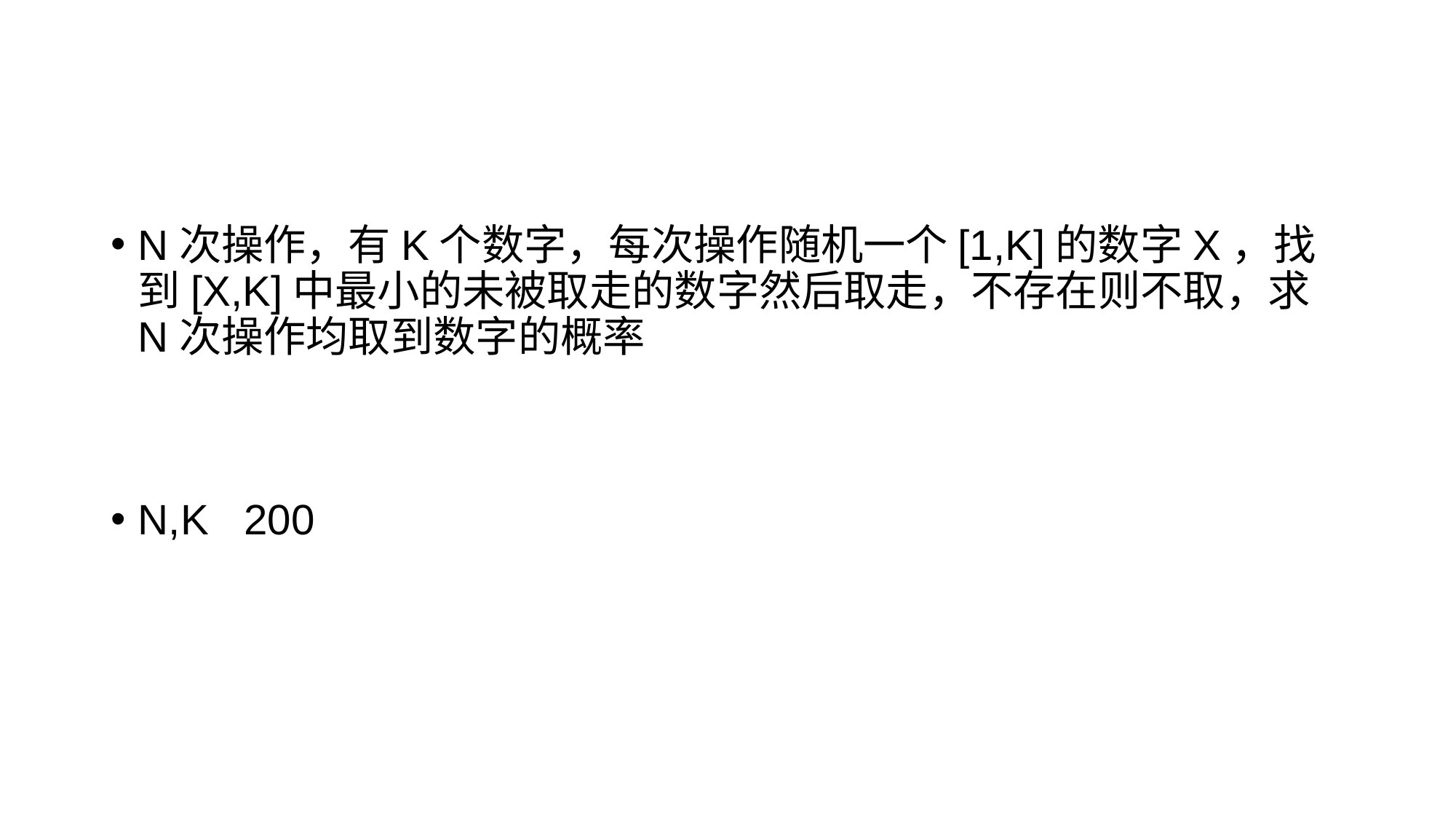

N次操作，有K个数字，每次操作随机一个[1,K]的数字X，找到[X,K]中最小的未被取走的数字然后取走，不存在则不取，求N次操作均取到数字的概率

N,K   200